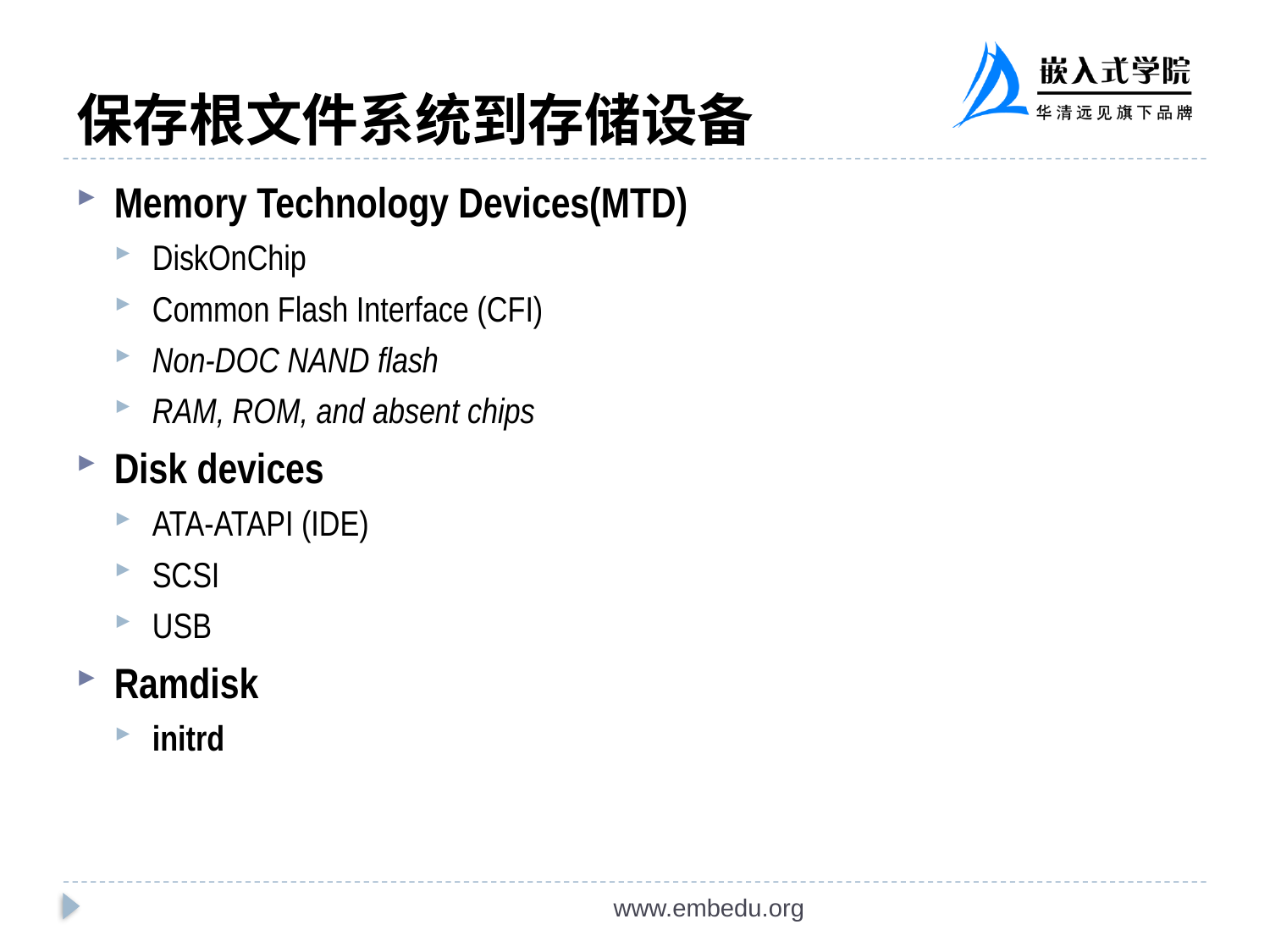

# 保存根文件系统到存储设备
Memory Technology Devices(MTD)
DiskOnChip
Common Flash Interface (CFI)
Non-DOC NAND flash
RAM, ROM, and absent chips
Disk devices
ATA-ATAPI (IDE)
SCSI
USB
Ramdisk
initrd
www.embedu.org